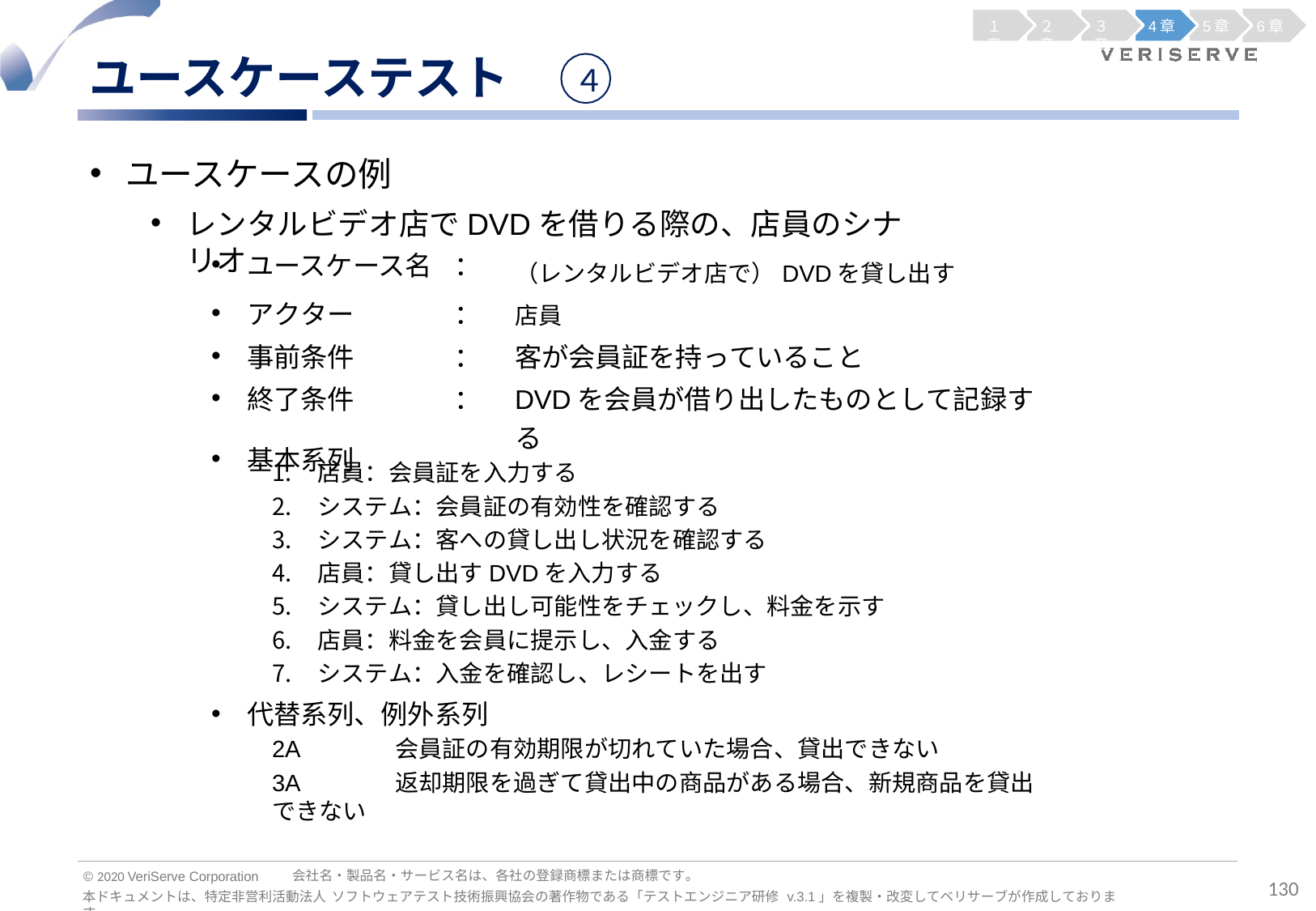

１章
２章
３章
4章
5章
6章
ユースケーステスト

ユースケースの例

４
レンタルビデオ店でDVDを借りる際の、店員のシナリオ
| ユースケース名 | ： | （レンタルビデオ店で）DVDを貸し出す |
| --- | --- | --- |
| アクター | ： | 店員 |
| 事前条件 | ： | 客が会員証を持っていること |
| 終了条件 | ： | DVDを会員が借り出したものとして記録する |
| 基本系列 |  |  |
店員：会員証を入力する
システム：会員証の有効性を確認する
システム：客への貸し出し状況を確認する
店員：貸し出すDVDを入力する
システム：貸し出し可能性をチェックし、料金を示す
店員：料金を会員に提示し、入金する
システム：入金を確認し、レシートを出す
代替系列、例外系列
2A	会員証の有効期限が切れていた場合、貸出できない
3A	返却期限を過ぎて貸出中の商品がある場合、新規商品を貸出できない
会社名・製品名・サービス名は、各社の登録商標または商標です。
© 2020 VeriServe Corporation
130
本ドキュメントは、特定非営利活動法人 ソフトウェアテスト技術振興協会の著作物である「テストエンジニア研修 v.3.1」を複製・改変してベリサーブが作成しております。